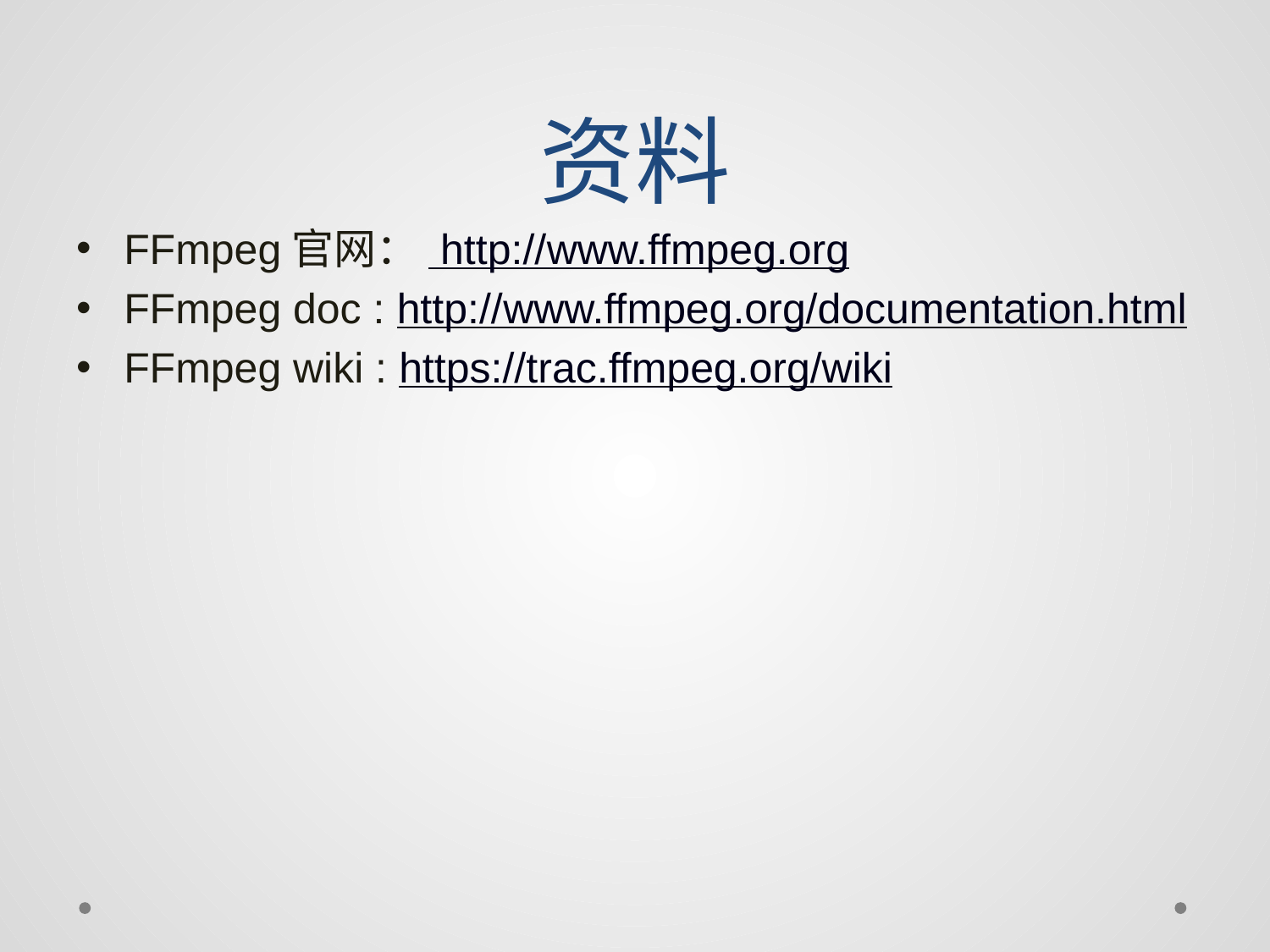

# 资料
FFmpeg官网： http://www.ffmpeg.org
FFmpeg doc : http://www.ffmpeg.org/documentation.html
FFmpeg wiki : https://trac.ffmpeg.org/wiki